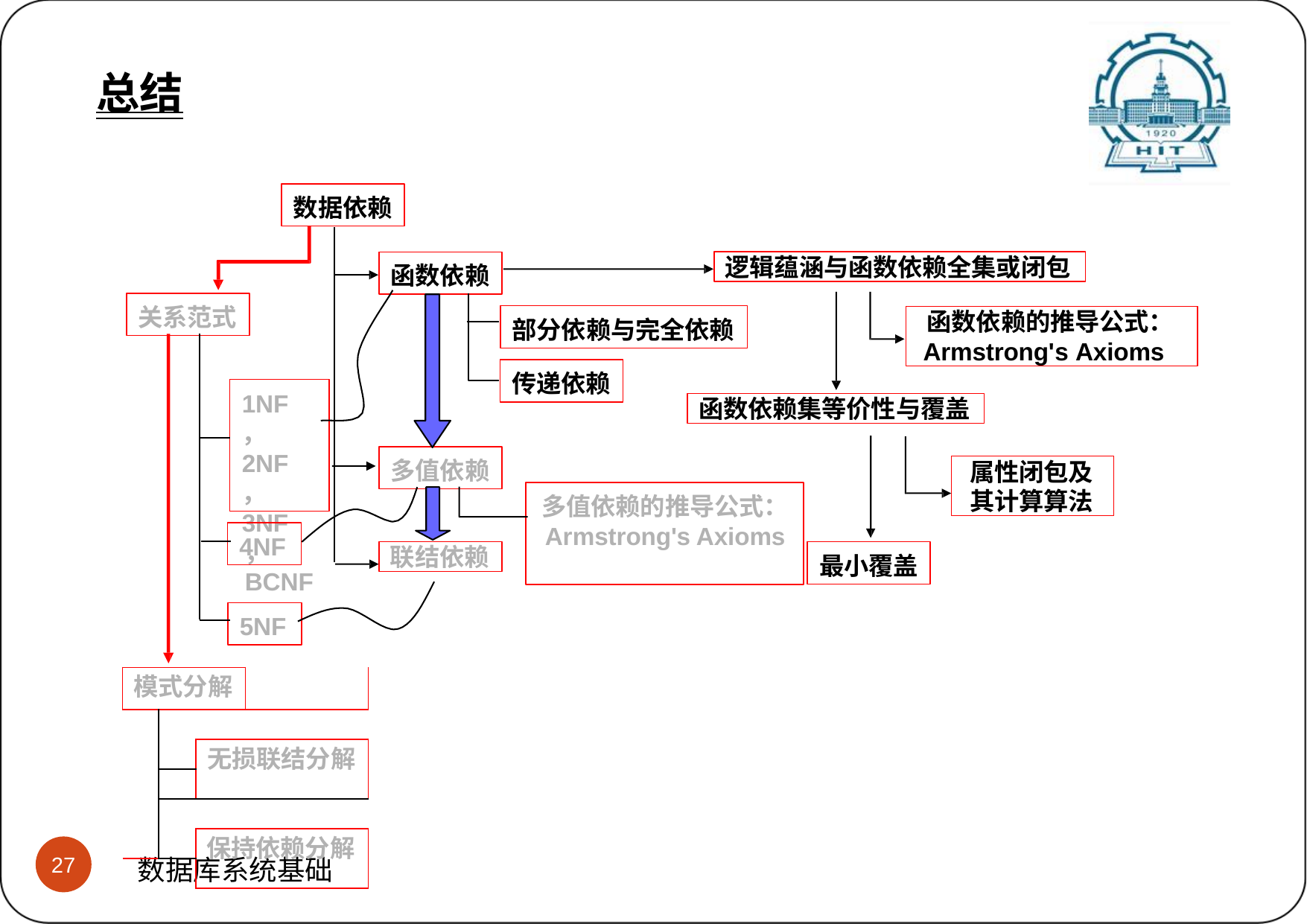

总结

数据依赖

逻辑蕴涵与函数依赖全集或闭包
函数依赖

关系范式

函数依赖的推导公式： Armstrong's Axioms
部分依赖与完全依赖

传递依赖

1NF，
2NF，
3NF， BCNF
函数依赖集等价性与覆盖

多值依赖
属性闭包及 其计算算法

多值依赖的推导公式： Armstrong's Axioms

4NF

联结依赖

最小覆盖

5NF

| 模式分解 |  |  |  |
| --- | --- | --- | --- |
|  |  |  |  |
|  |  | 无损联结分解 |  |
|  |  |  |  |
|  |  |  |  |
|  |  | 保持依赖分解 |  |
|  |  |  |  |